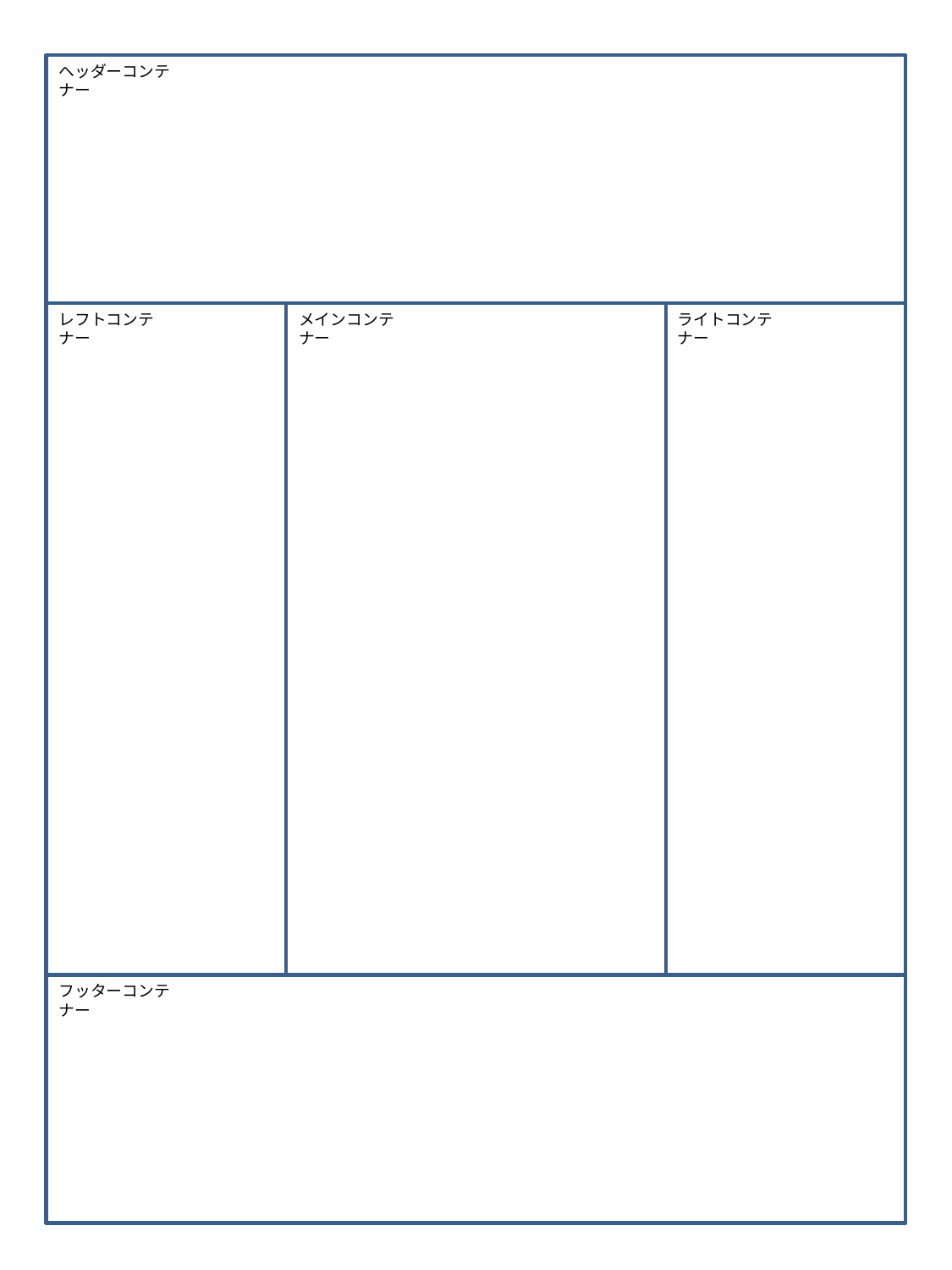

ヘッダーコンテナー
ライトコンテナー

メインコンテナー

レフトコンテナー

フッターコンテナー